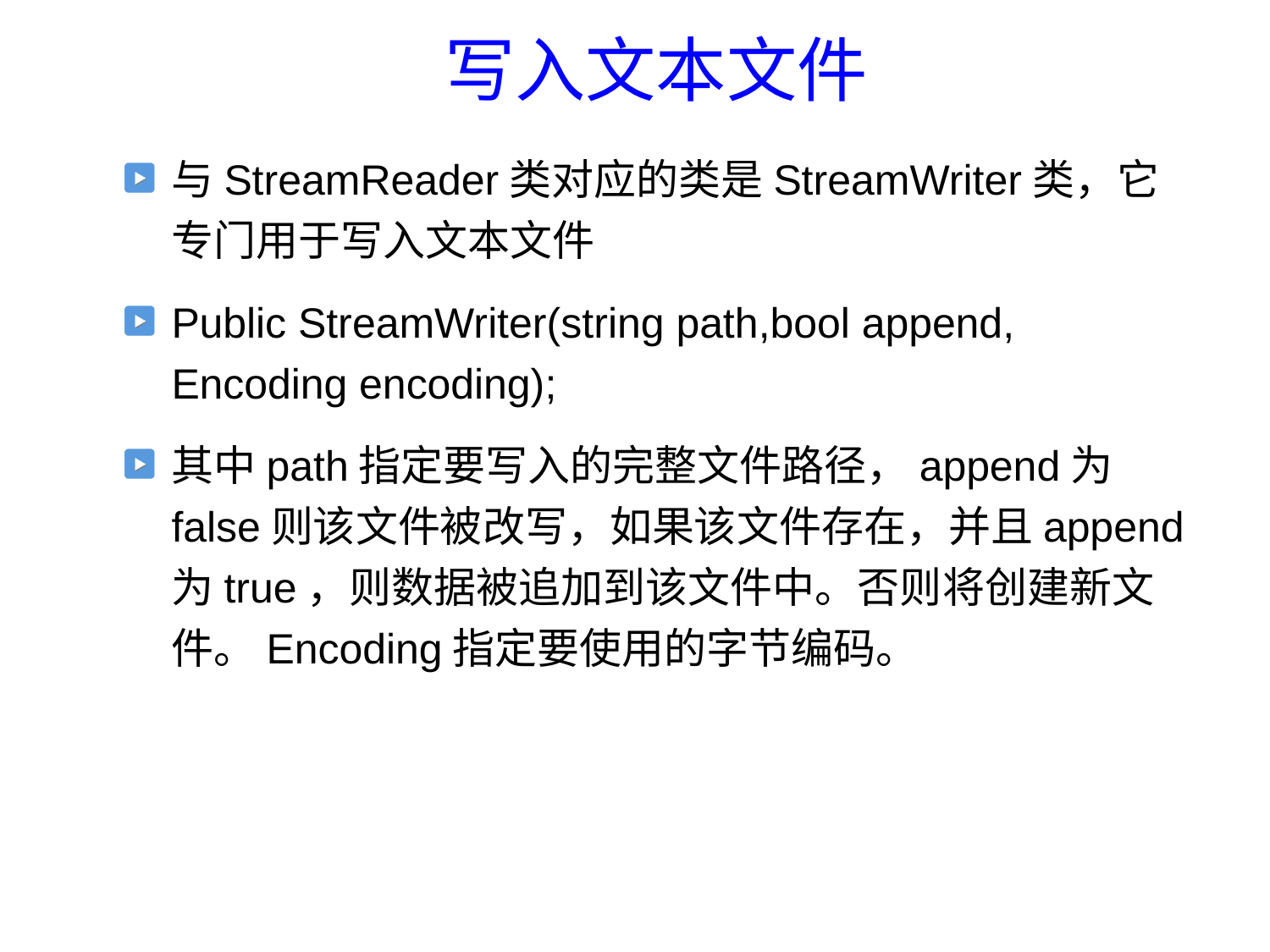

# 写入文本文件
与StreamReader类对应的类是StreamWriter类，它专门用于写入文本文件
Public StreamWriter(string path,bool append, Encoding encoding);
其中path指定要写入的完整文件路径，append为false则该文件被改写，如果该文件存在，并且append为true，则数据被追加到该文件中。否则将创建新文件。Encoding指定要使用的字节编码。